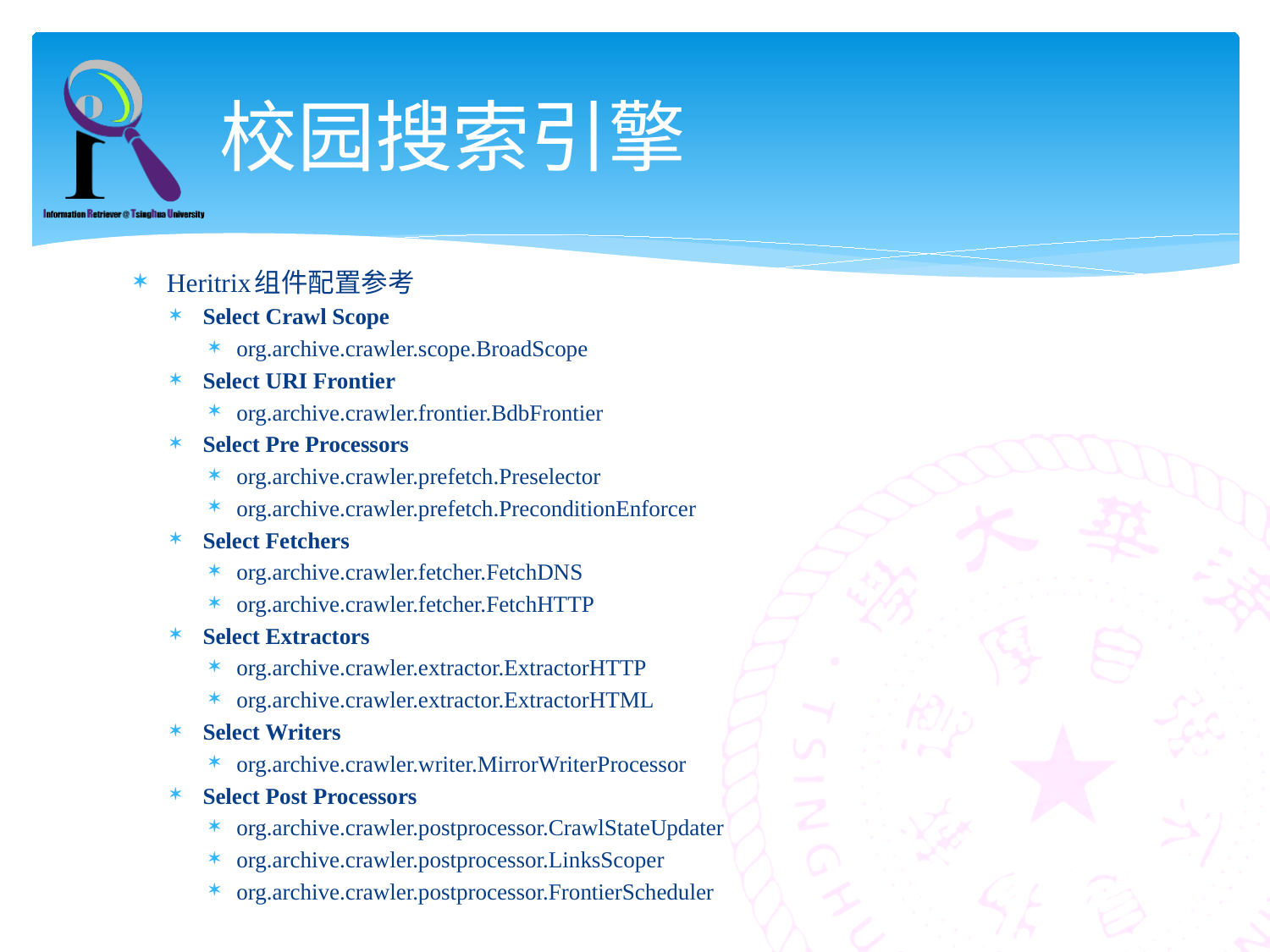

# 校园搜索引擎
Heritrix组件配置参考
Select Crawl Scope
org.archive.crawler.scope.BroadScope
Select URI Frontier
org.archive.crawler.frontier.BdbFrontier
Select Pre Processors
org.archive.crawler.prefetch.Preselector
org.archive.crawler.prefetch.PreconditionEnforcer
Select Fetchers
org.archive.crawler.fetcher.FetchDNS
org.archive.crawler.fetcher.FetchHTTP
Select Extractors
org.archive.crawler.extractor.ExtractorHTTP
org.archive.crawler.extractor.ExtractorHTML
Select Writers
org.archive.crawler.writer.MirrorWriterProcessor
Select Post Processors
org.archive.crawler.postprocessor.CrawlStateUpdater
org.archive.crawler.postprocessor.LinksScoper
org.archive.crawler.postprocessor.FrontierScheduler